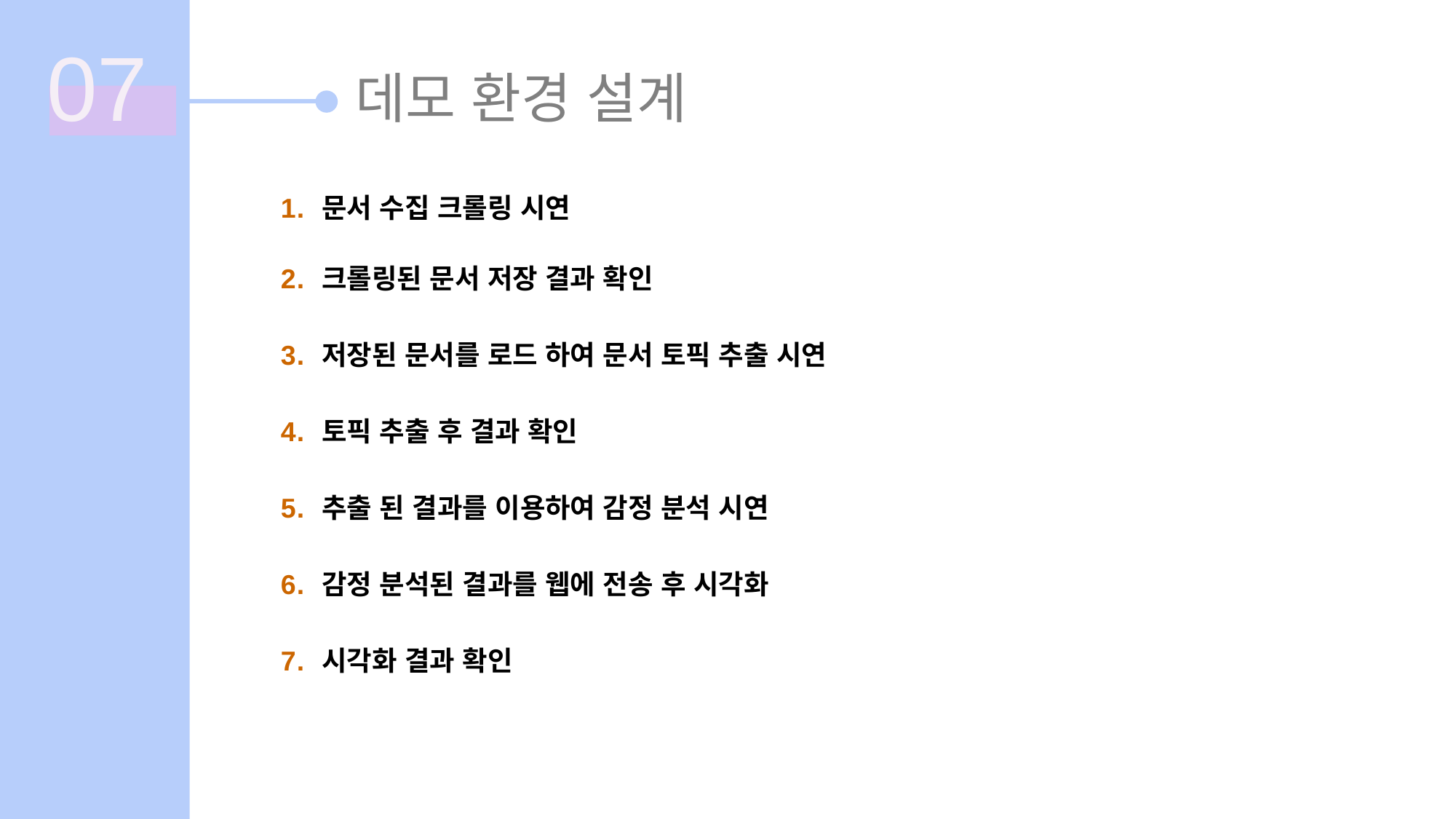

07
데모 환경 설계

문서 수집 크롤링 시연
크롤링된 문서 저장 결과 확인

저장된 문서를 로드 하여 문서 토픽 추출 시연

토픽 추출 후 결과 확인

추출 된 결과를 이용하여 감정 분석 시연

감정 분석된 결과를 웹에 전송 후 시각화

시각화 결과 확인